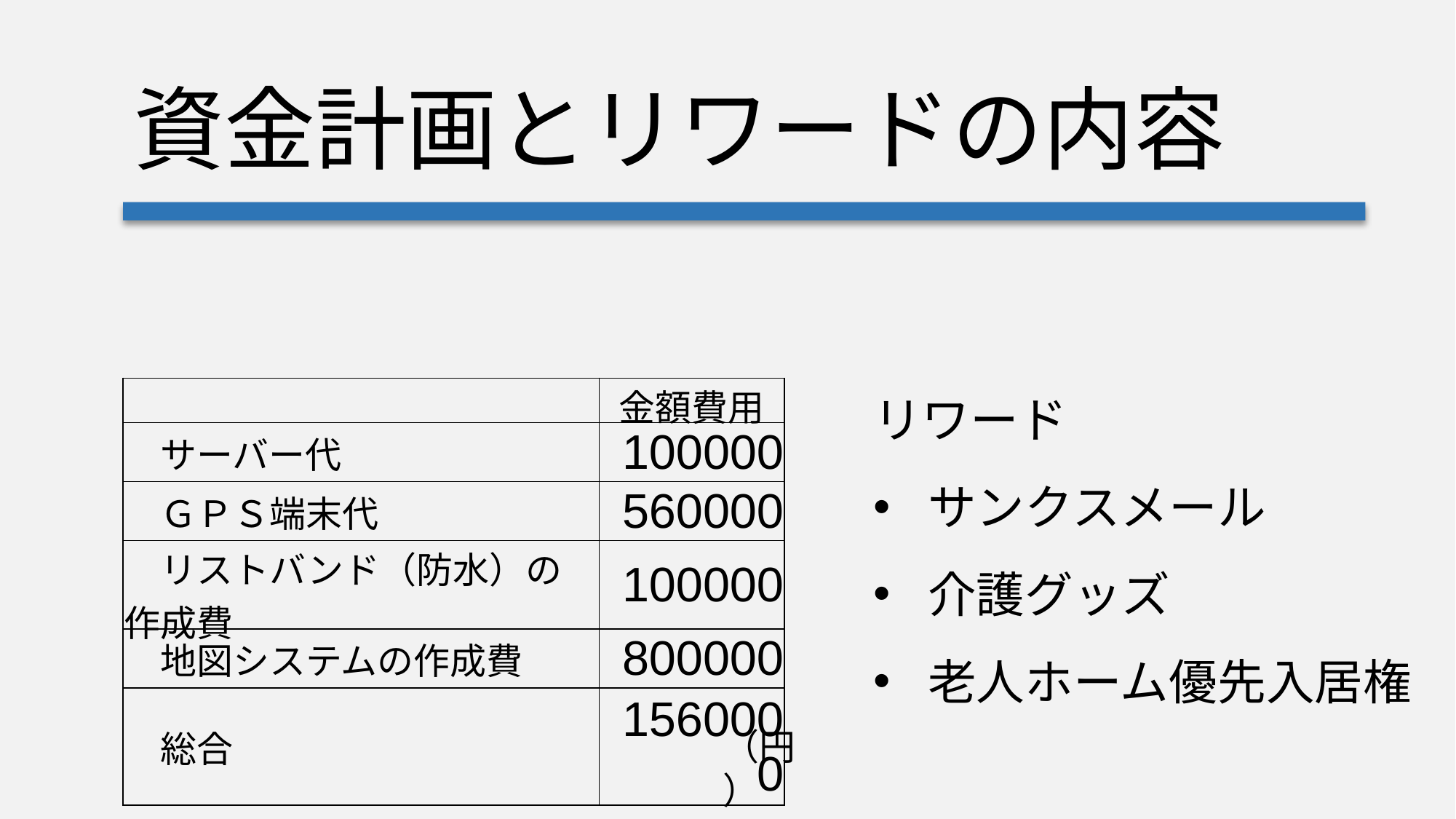

資金計画とリワードの内容

|  | 金額費用 |
| --- | --- |
| サーバー代 | 100000 |
| ＧＰＳ端末代 | 560000 |
| リストバンド（防水）の作成費 | 100000 |
| 地図システムの作成費 | 800000 |
| 総合 | 1560000 |
リワード
サンクスメール
介護グッズ
老人ホーム優先入居権
（円）